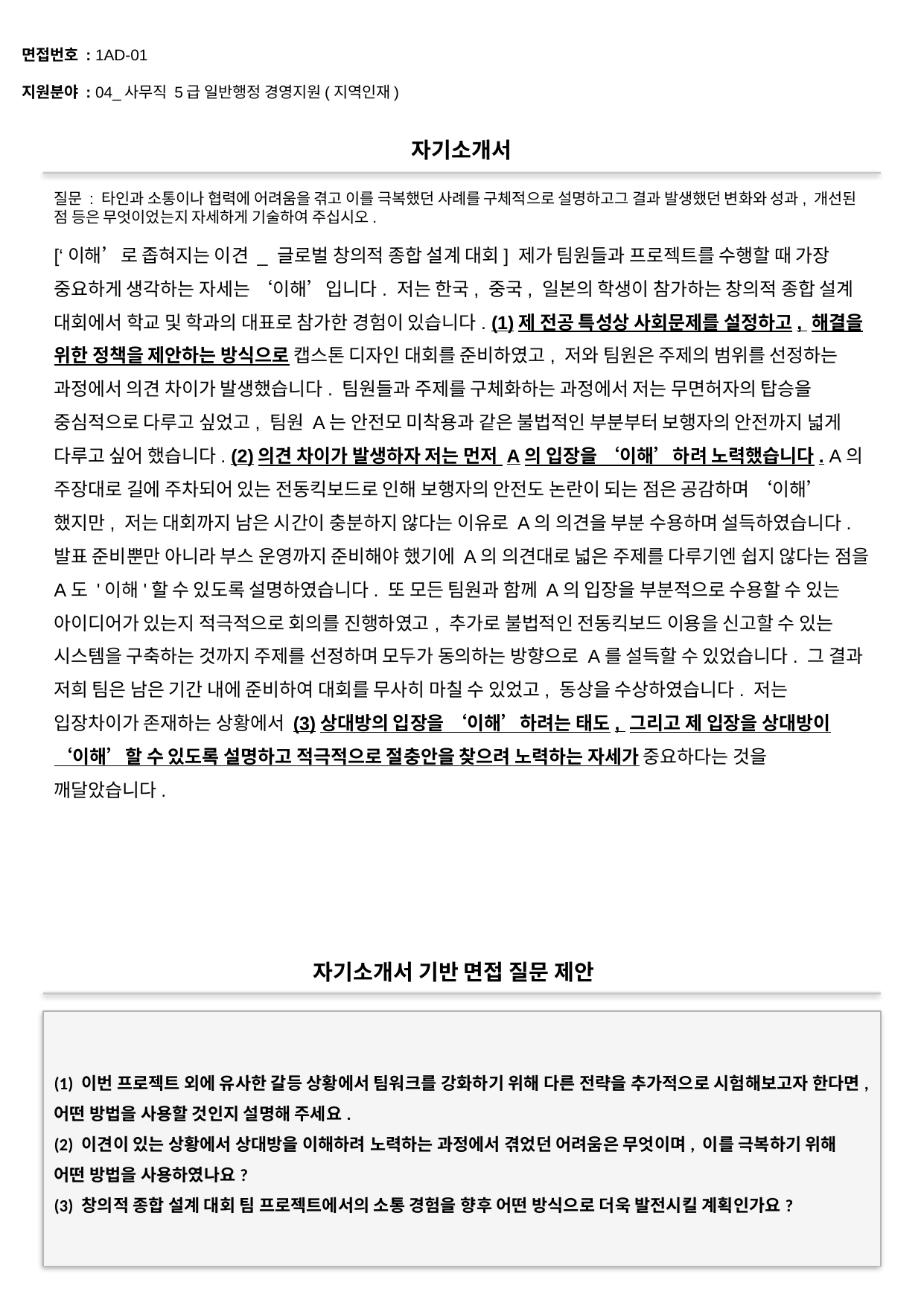

면접번호 : 1AD-01

지원분야 : 04_사무직 5급 일반행정 경영지원(지역인재)
#

자기소개서

질문 : 타인과 소통이나 협력에 어려움을 겪고 이를 극복했던 사례를 구체적으로 설명하고그 결과 발생했던 변화와 성과, 개선된 점 등은 무엇이었는지 자세하게 기술하여 주십시오.

[‘이해’로 좁혀지는 이견 _ 글로벌 창의적 종합 설계 대회] 제가 팀원들과 프로젝트를 수행할 때 가장 중요하게 생각하는 자세는 ‘이해’입니다. 저는 한국, 중국, 일본의 학생이 참가하는 창의적 종합 설계 대회에서 학교 및 학과의 대표로 참가한 경험이 있습니다. (1)제 전공 특성상 사회문제를 설정하고, 해결을 위한 정책을 제안하는 방식으로 캡스톤 디자인 대회를 준비하였고, 저와 팀원은 주제의 범위를 선정하는 과정에서 의견 차이가 발생했습니다. 팀원들과 주제를 구체화하는 과정에서 저는 무면허자의 탑승을 중심적으로 다루고 싶었고, 팀원 A는 안전모 미착용과 같은 불법적인 부분부터 보행자의 안전까지 넓게 다루고 싶어 했습니다. (2)의견 차이가 발생하자 저는 먼저 A의 입장을 ‘이해’하려 노력했습니다. A의 주장대로 길에 주차되어 있는 전동킥보드로 인해 보행자의 안전도 논란이 되는 점은 공감하며 ‘이해’했지만, 저는 대회까지 남은 시간이 충분하지 않다는 이유로 A의 의견을 부분 수용하며 설득하였습니다. 발표 준비뿐만 아니라 부스 운영까지 준비해야 했기에 A의 의견대로 넓은 주제를 다루기엔 쉽지 않다는 점을 A도 '이해'할 수 있도록 설명하였습니다. 또 모든 팀원과 함께 A의 입장을 부분적으로 수용할 수 있는 아이디어가 있는지 적극적으로 회의를 진행하였고, 추가로 불법적인 전동킥보드 이용을 신고할 수 있는 시스템을 구축하는 것까지 주제를 선정하며 모두가 동의하는 방향으로 A를 설득할 수 있었습니다. 그 결과 저희 팀은 남은 기간 내에 준비하여 대회를 무사히 마칠 수 있었고, 동상을 수상하였습니다. 저는 입장차이가 존재하는 상황에서 (3)상대방의 입장을 ‘이해’하려는 태도, 그리고 제 입장을 상대방이 ‘이해’할 수 있도록 설명하고 적극적으로 절충안을 찾으려 노력하는 자세가 중요하다는 것을 깨달았습니다.

자기소개서 기반 면접 질문 제안

(1) 이번 프로젝트 외에 유사한 갈등 상황에서 팀워크를 강화하기 위해 다른 전략을 추가적으로 시험해보고자 한다면, 어떤 방법을 사용할 것인지 설명해 주세요.
(2) 이견이 있는 상황에서 상대방을 이해하려 노력하는 과정에서 겪었던 어려움은 무엇이며, 이를 극복하기 위해 어떤 방법을 사용하였나요?
(3) 창의적 종합 설계 대회 팀 프로젝트에서의 소통 경험을 향후 어떤 방식으로 더욱 발전시킬 계획인가요?